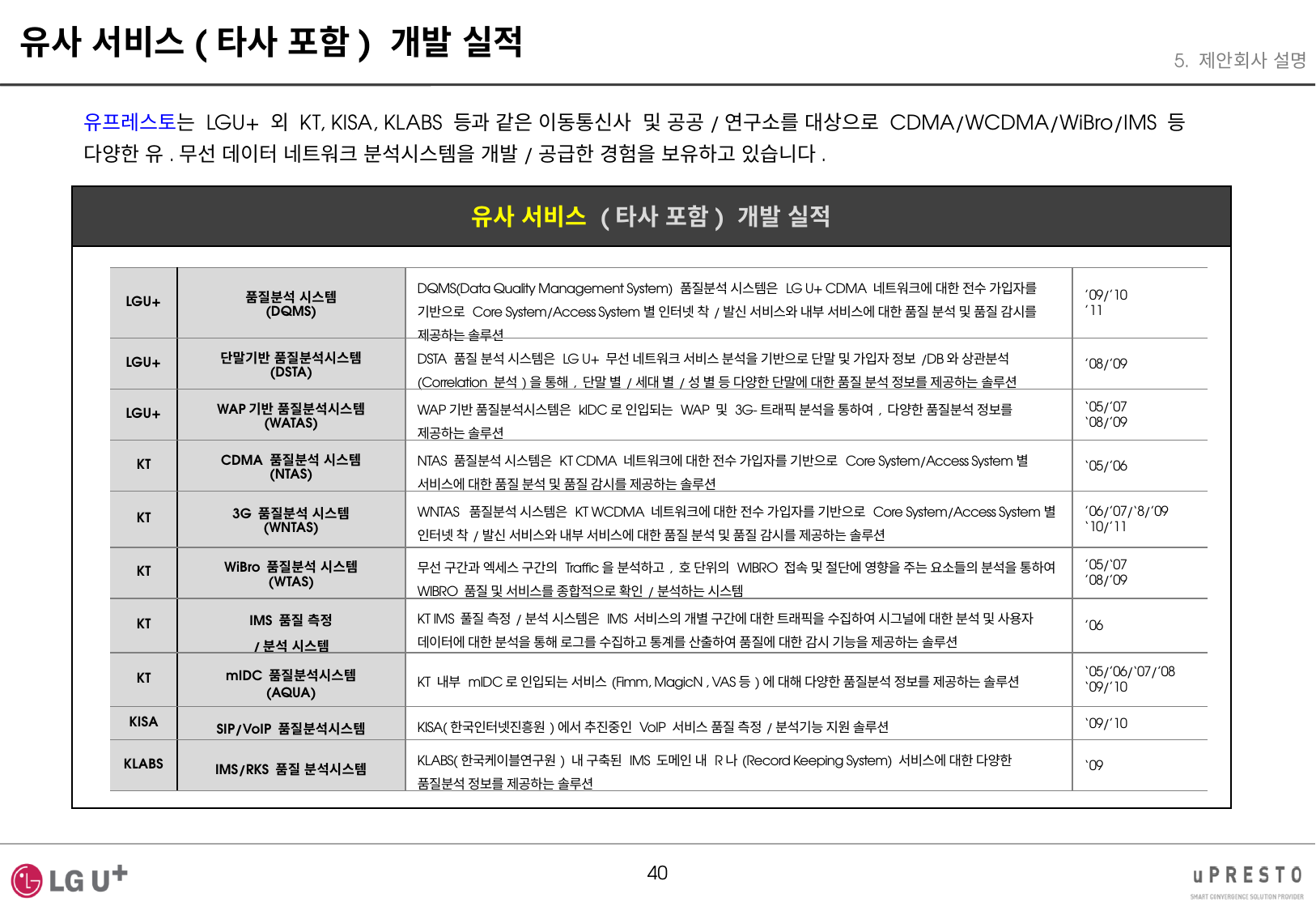

유사 서비스(타사 포함) 개발 실적
5. 제안회사 설명
유프레스토는 LGU+ 외 KT, KISA, KLABS 등과 같은 이동통신사  및 공공/연구소를 대상으로 CDMA/WCDMA/WiBro/IMS 등 다양한 유.무선 데이터 네트워크 분석시스템을 개발/공급한 경험을 보유하고 있습니다.
유사 서비스 (타사 포함) 개발 실적

| LGU+ | 품질분석 시스템 (DQMS) | DQMS(Data Quality Management System) 품질분석 시스템은 LG U+ CDMA 네트워크에 대한 전수 가입자를 기반으로 Core System/Access System별 인터넷 착/발신 서비스와 내부 서비스에 대한 품질 분석 및 품질 감시를 제공하는 솔루션 | ’09/’10 ’11 |
| --- | --- | --- | --- |
| LGU+ | 단말기반 품질분석시스템 (DSTA) | DSTA 품질 분석 시스템은 LG U+ 무선 네트워크 서비스 분석을 기반으로 단말 및 가입자 정보/DB와 상관분석(Correlation 분석)을 통해, 단말 별/세대 별/성 별 등 다양한 단말에 대한 품질 분석 정보를 제공하는 솔루션 | ’08/’09 |
| LGU+ | WAP기반 품질분석시스템 (WATAS) | WAP기반 품질분석시스템은 kIDC로 인입되는 WAP 및 3G-트래픽 분석을 통하여, 다양한 품질분석 정보를 제공하는 솔루션 | ‘05/’07 ‘08/’09 |
| KT | CDMA 품질분석 시스템 (NTAS) | NTAS 품질분석 시스템은 KT CDMA 네트워크에 대한 전수 가입자를 기반으로 Core System/Access System별 서비스에 대한 품질 분석 및 품질 감시를 제공하는 솔루션 | ‘05/’06 |
| KT | 3G 품질분석 시스템 (WNTAS) | WNTAS 품질분석 시스템은 KT WCDMA 네트워크에 대한 전수 가입자를 기반으로 Core System/Access System별 인터넷 착/발신 서비스와 내부 서비스에 대한 품질 분석 및 품질 감시를 제공하는 솔루션 | ’06/’07/‘8/’09 ‘10/’11 |
| KT | WiBro 품질분석 시스템 (WTAS) | 무선 구간과 엑세스 구간의 Traffic을 분석하고, 호 단위의 WIBRO 접속 및 절단에 영향을 주는 요소들의 분석을 통하여 WIBRO 품질 및 서비스를 종합적으로 확인/분석하는 시스템 | ’05/‘07 ’08/’09 |
| KT | IMS 품질 측정 /분석 시스템 | KT IMS 풀질 측정/분석 시스템은 IMS 서비스의 개별 구간에 대한 트래픽을 수집하여 시그널에 대한 분석 및 사용자 데이터에 대한 분석을 통해 로그를 수집하고 통계를 산출하여 품질에 대한 감시 기능을 제공하는 솔루션 | ’06 |
| KT | mIDC 품질분석시스템 (AQUA) | KT 내부 mIDC로 인입되는 서비스(Fimm, MagicN , VAS등)에 대해 다양한 품질분석 정보를 제공하는 솔루션 | ‘05/’06/‘07/’08 ‘09/’10 |
| KISA | SIP/VoIP 품질분석시스템 | KISA(한국인터넷진흥원)에서 추진중인 VoIP 서비스 품질 측정/분석기능 지원 솔루션 | ‘09/’10 |
| KLABS | IMS/RKS 품질 분석시스템 | KLABS(한국케이블연구원) 내 구축된 IMS 도메인 내 R나(Record Keeping System) 서비스에 대한 다양한 품질분석 정보를 제공하는 솔루션 | ‘09 |